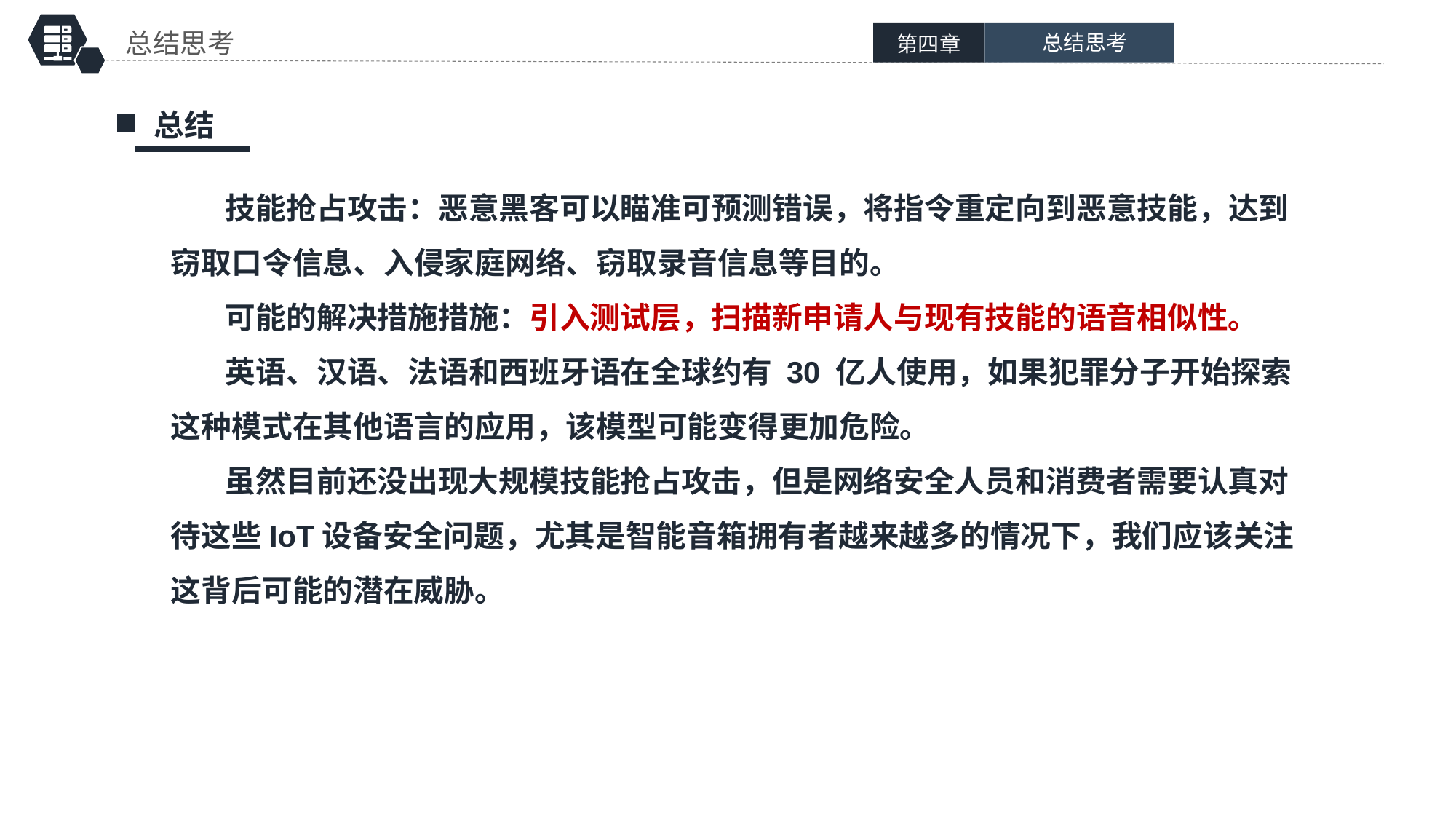

总结思考

总结思考

第四章

总结

技能抢占攻击：恶意黑客可以瞄准可预测错误，将指令重定向到恶意技能，达到窃取口令信息、入侵家庭网络、窃取录音信息等目的。
可能的解决措施措施：引入测试层，扫描新申请人与现有技能的语音相似性。
英语、汉语、法语和西班牙语在全球约有 30 亿人使用，如果犯罪分子开始探索这种模式在其他语言的应用，该模型可能变得更加危险。
虽然目前还没出现大规模技能抢占攻击，但是网络安全人员和消费者需要认真对待这些IoT设备安全问题，尤其是智能音箱拥有者越来越多的情况下，我们应该关注这背后可能的潜在威胁。